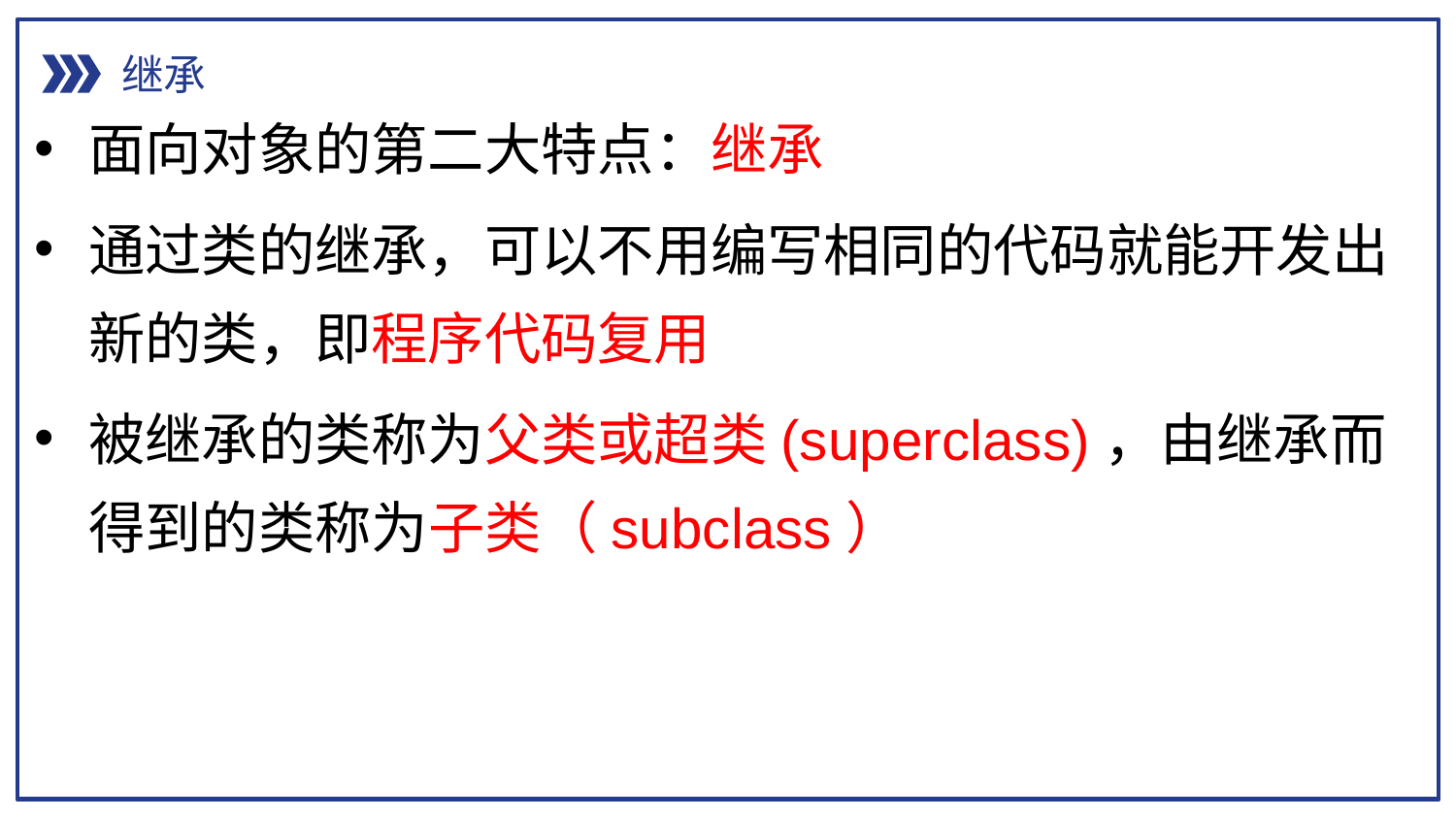

继承

面向对象的第二大特点：继承
通过类的继承，可以不用编写相同的代码就能开发出新的类，即程序代码复用
被继承的类称为父类或超类(superclass)，由继承而得到的类称为子类（subclass）